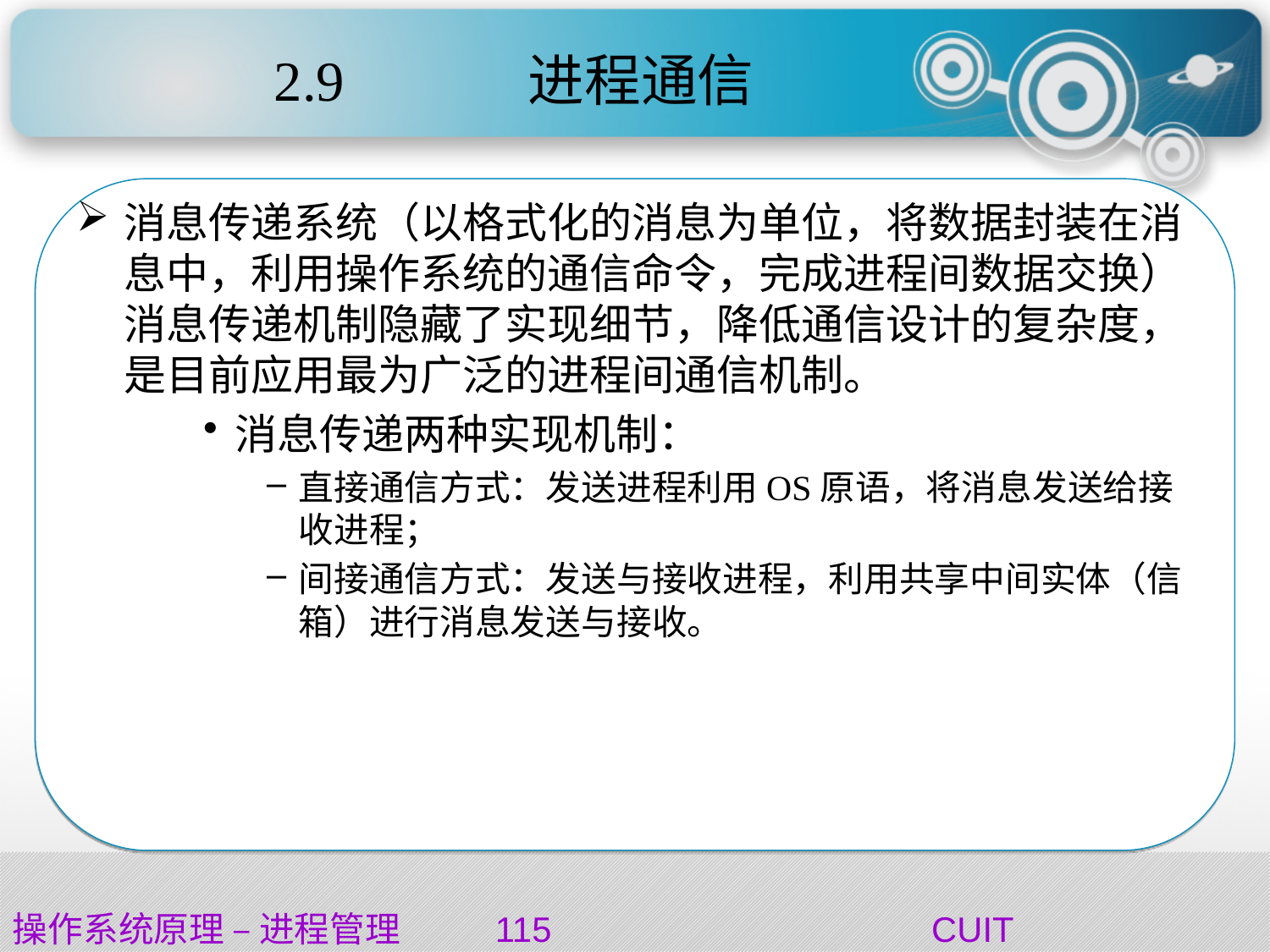

# 2.9		进程通信
消息传递系统（以格式化的消息为单位，将数据封装在消息中，利用操作系统的通信命令，完成进程间数据交换）消息传递机制隐藏了实现细节，降低通信设计的复杂度，是目前应用最为广泛的进程间通信机制。
消息传递两种实现机制：
直接通信方式：发送进程利用OS原语，将消息发送给接收进程；
间接通信方式：发送与接收进程，利用共享中间实体（信箱）进行消息发送与接收。